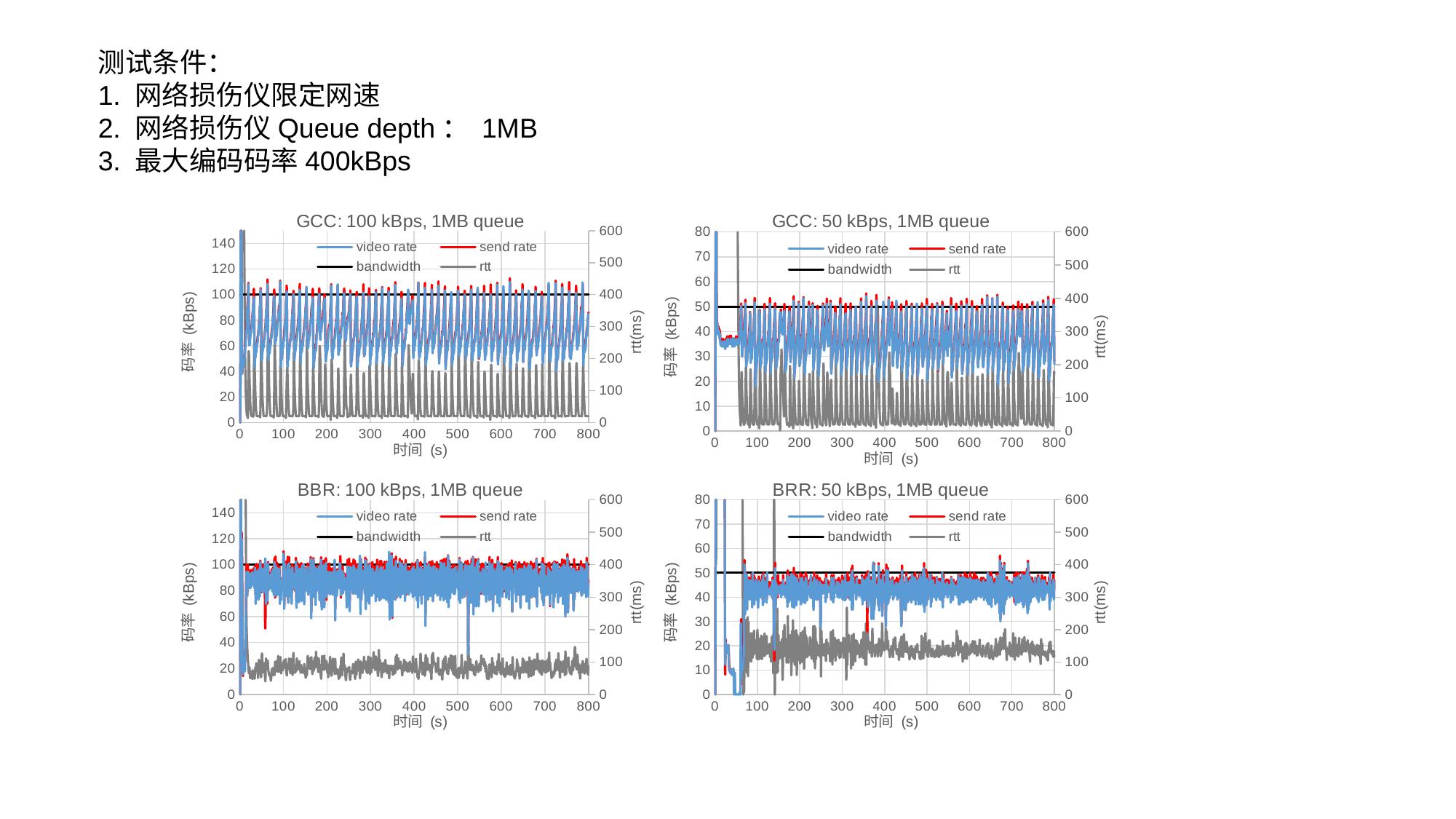

测试条件：
1. 网络损伤仪限定网速
2. 网络损伤仪Queue depth： 1MB
3. 最大编码码率400kBps

### Chart: GCC: 100 kBps, 1MB queue

| Category | video rate | send rate | bandwidth | rtt |
|---|---|---|---|---|

### Chart: GCC: 50 kBps, 1MB queue

| Category | video rate | send rate | bandwidth | rtt |
|---|---|---|---|---|

### Chart: BBR: 100 kBps, 1MB queue

| Category | video rate | send rate | bandwidth | rtt |
|---|---|---|---|---|

### Chart: BRR: 50 kBps, 1MB queue

| Category | video rate | send rate | bandwidth | rtt |
|---|---|---|---|---|